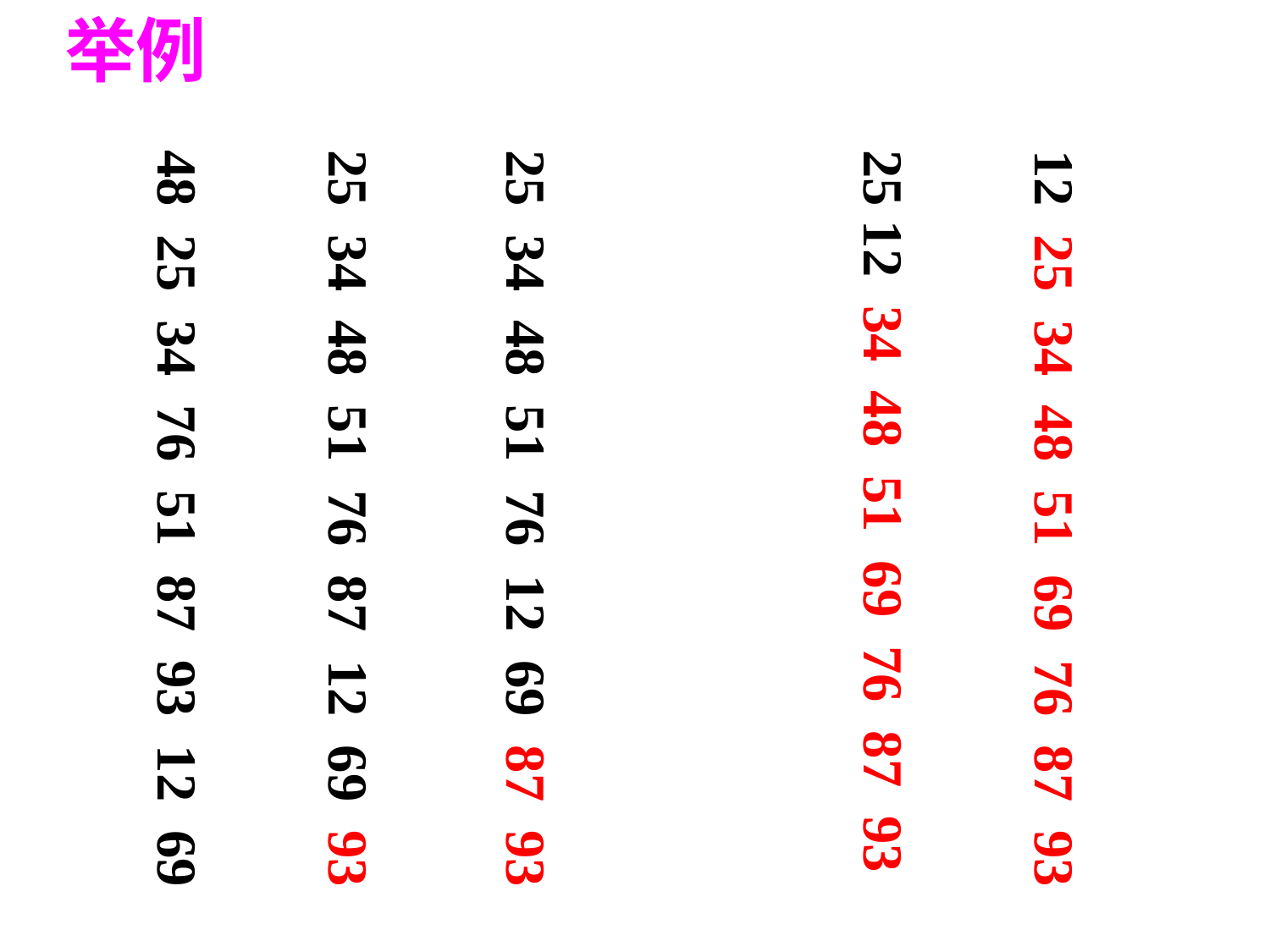

举例
48  25  34  76  51  87  93  12  69
25  34  48  51  76  87  12  69  93
25  34  48  51  76  12  69  87  93
25 12  34  48  51  69  76  87  93
12  25  34  48  51  69  76  87  93